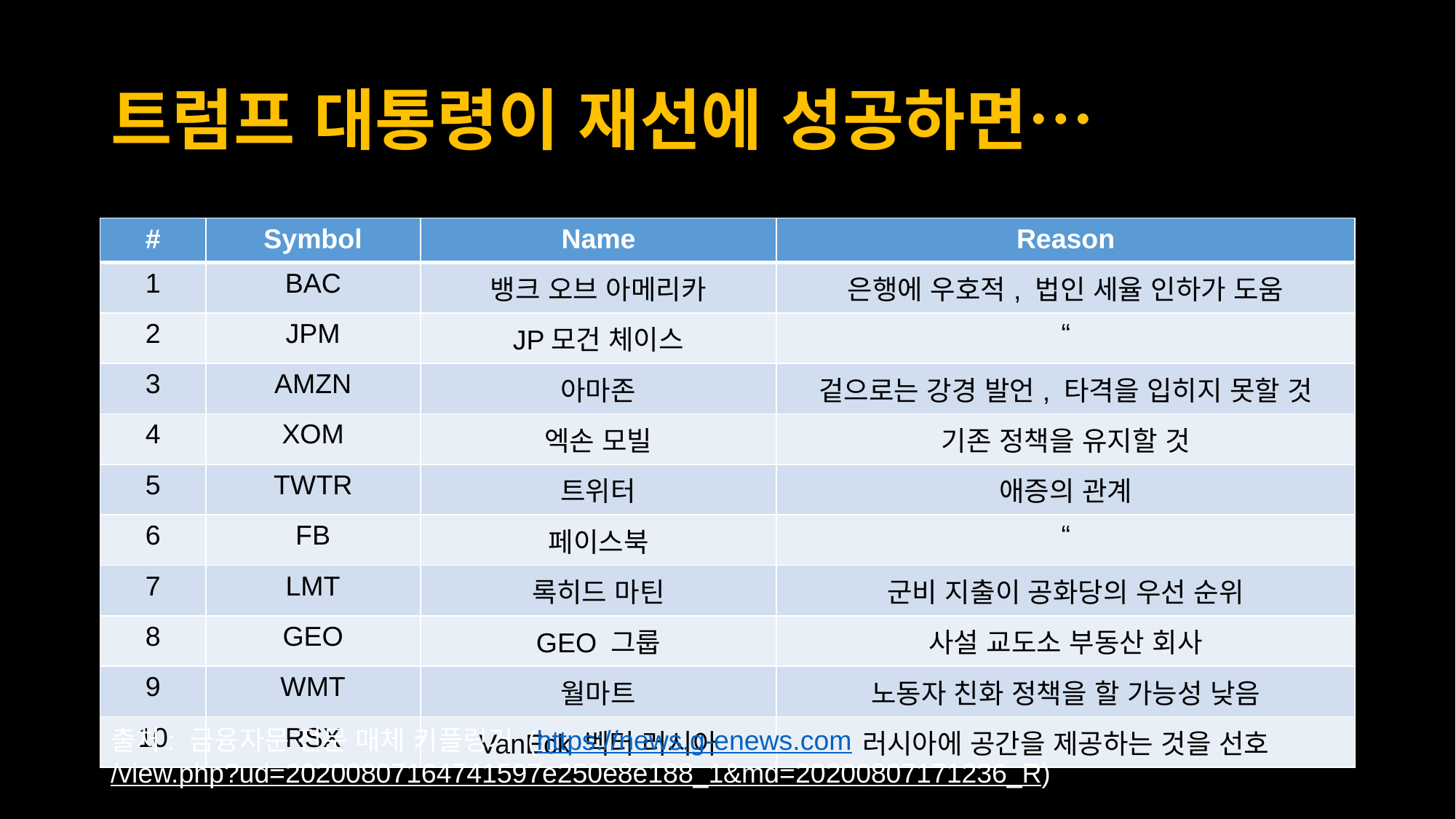

# 트럼프 대통령이 재선에 성공하면…
| # | Symbol | Name | Reason |
| --- | --- | --- | --- |
| 1 | BAC | 뱅크 오브 아메리카 | 은행에 우호적, 법인 세율 인하가 도움 |
| 2 | JPM | JP모건 체이스 | “ |
| 3 | AMZN | 아마존 | 겉으로는 강경 발언, 타격을 입히지 못할 것 |
| 4 | XOM | 엑손 모빌 | 기존 정책을 유지할 것 |
| 5 | TWTR | 트위터 | 애증의 관계 |
| 6 | FB | 페이스북 | “ |
| 7 | LMT | 록히드 마틴 | 군비 지출이 공화당의 우선 순위 |
| 8 | GEO | GEO 그룹 | 사설 교도소 부동산 회사 |
| 9 | WMT | 월마트 | 노동자 친화 정책을 할 가능성 낮음 |
| 10 | RSX | VanEck 벡터 러시아 | 러시아에 공간을 제공하는 것을 선호 |
출처: 금융자문 전문 매체 키플링거 (https://news.g-enews.com/view.php?ud=20200807164741597e250e8e188_1&md=20200807171236_R)